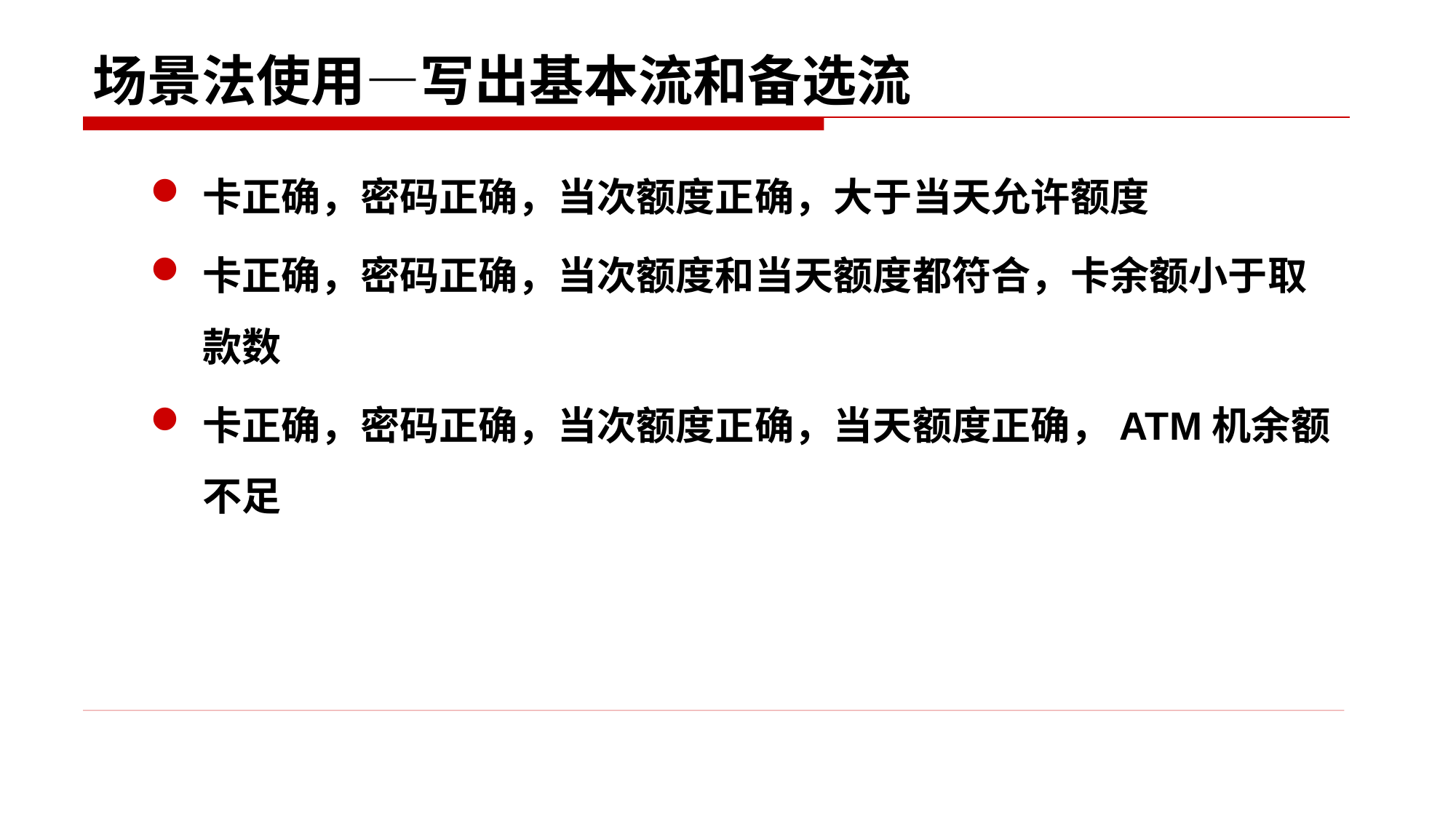

# 场景法使用—写出基本流和备选流
卡正确，密码正确，当次额度正确，大于当天允许额度
卡正确，密码正确，当次额度和当天额度都符合，卡余额小于取款数
卡正确，密码正确，当次额度正确，当天额度正确，ATM机余额不足